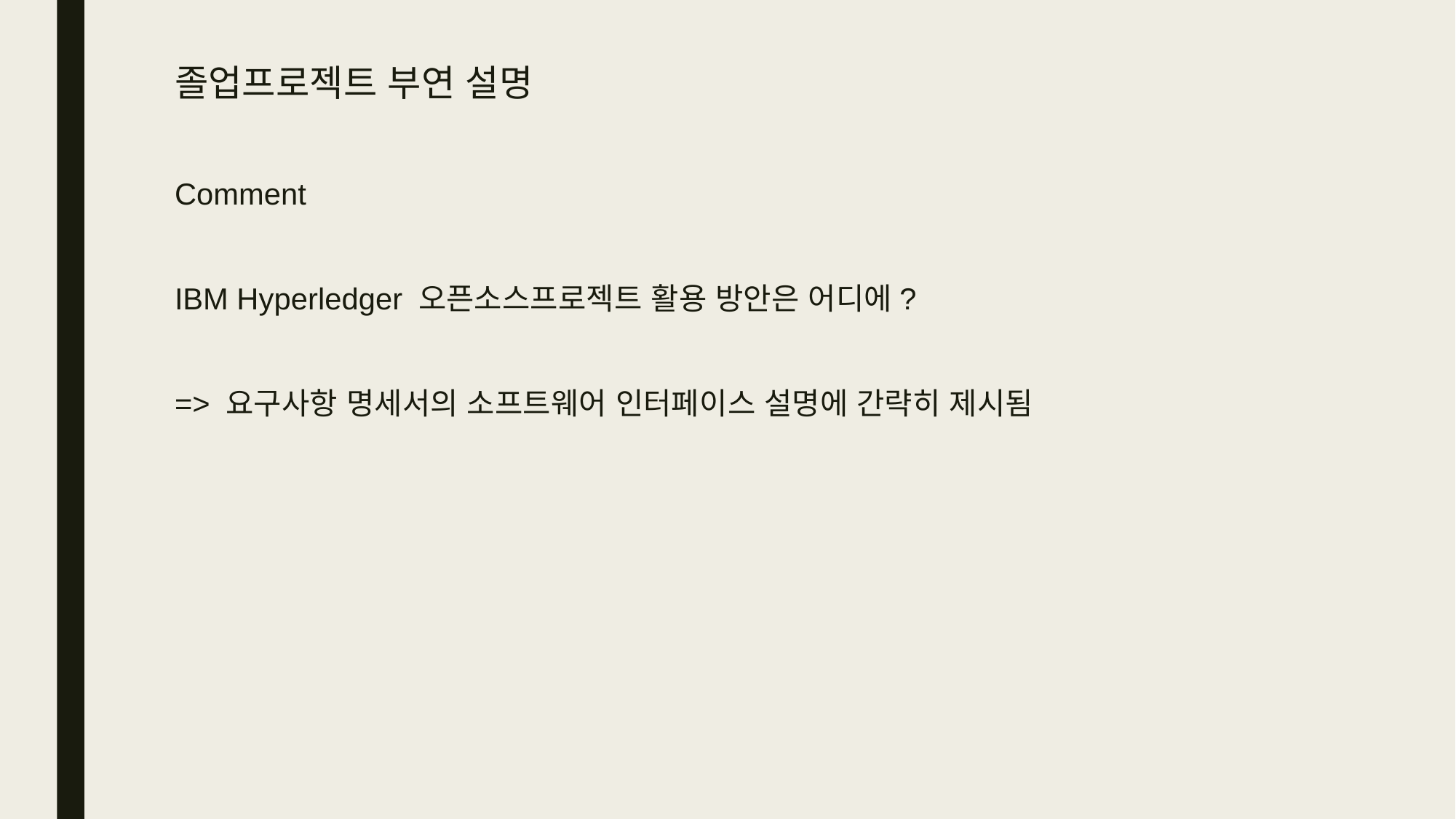

# 졸업프로젝트 부연 설명
Comment

IBM Hyperledger 오픈소스프로젝트 활용 방안은 어디에?

=> 요구사항 명세서의 소프트웨어 인터페이스 설명에 간략히 제시됨